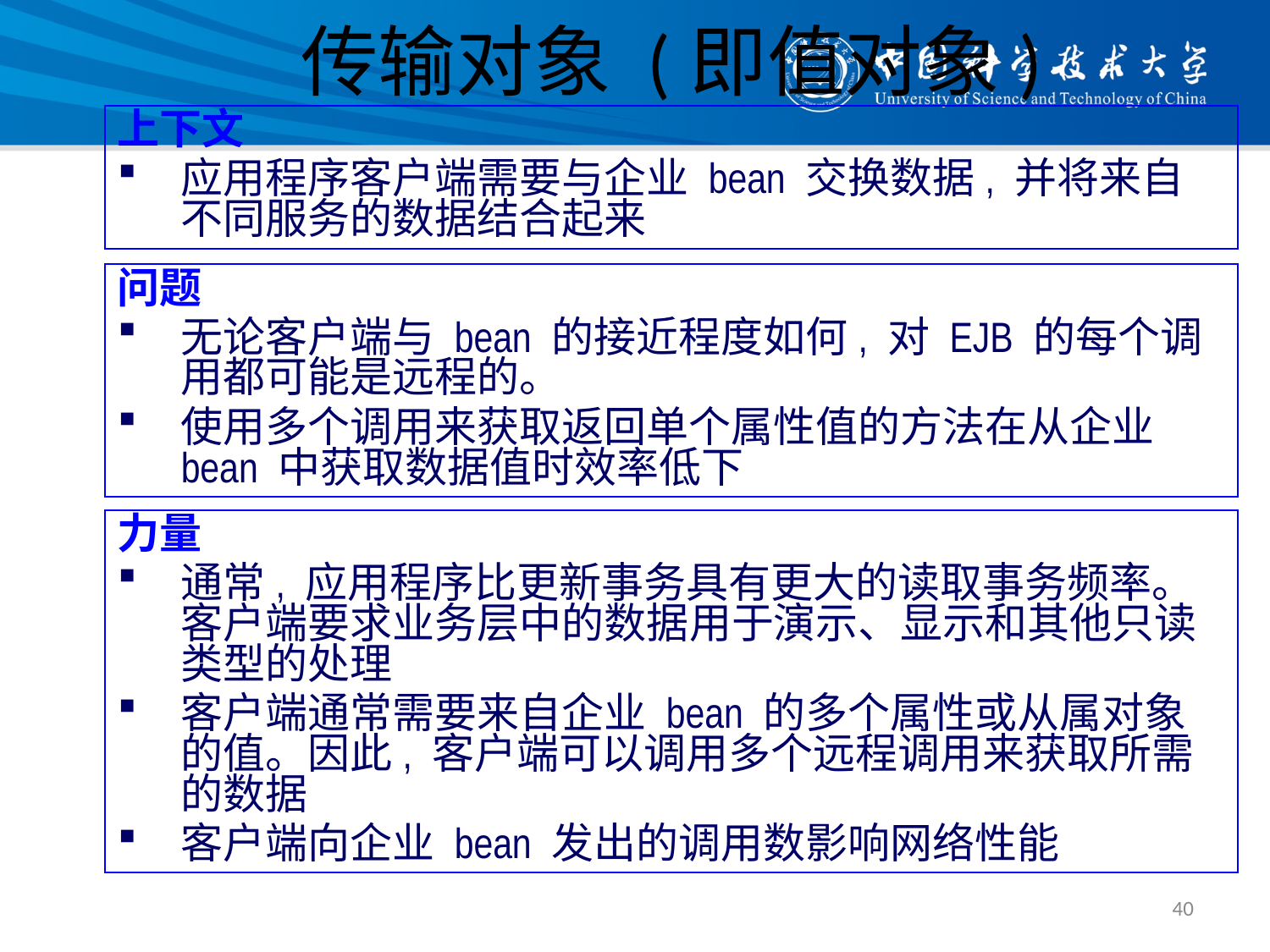

# 传输对象 (即值对象)
上下文
应用程序客户端需要与企业 bean 交换数据, 并将来自不同服务的数据结合起来
问题
无论客户端与 bean 的接近程度如何, 对 EJB 的每个调用都可能是远程的。
使用多个调用来获取返回单个属性值的方法在从企业 bean 中获取数据值时效率低下
力量
通常, 应用程序比更新事务具有更大的读取事务频率。客户端要求业务层中的数据用于演示、显示和其他只读类型的处理
客户端通常需要来自企业 bean 的多个属性或从属对象的值。因此, 客户端可以调用多个远程调用来获取所需的数据
客户端向企业 bean 发出的调用数影响网络性能
40